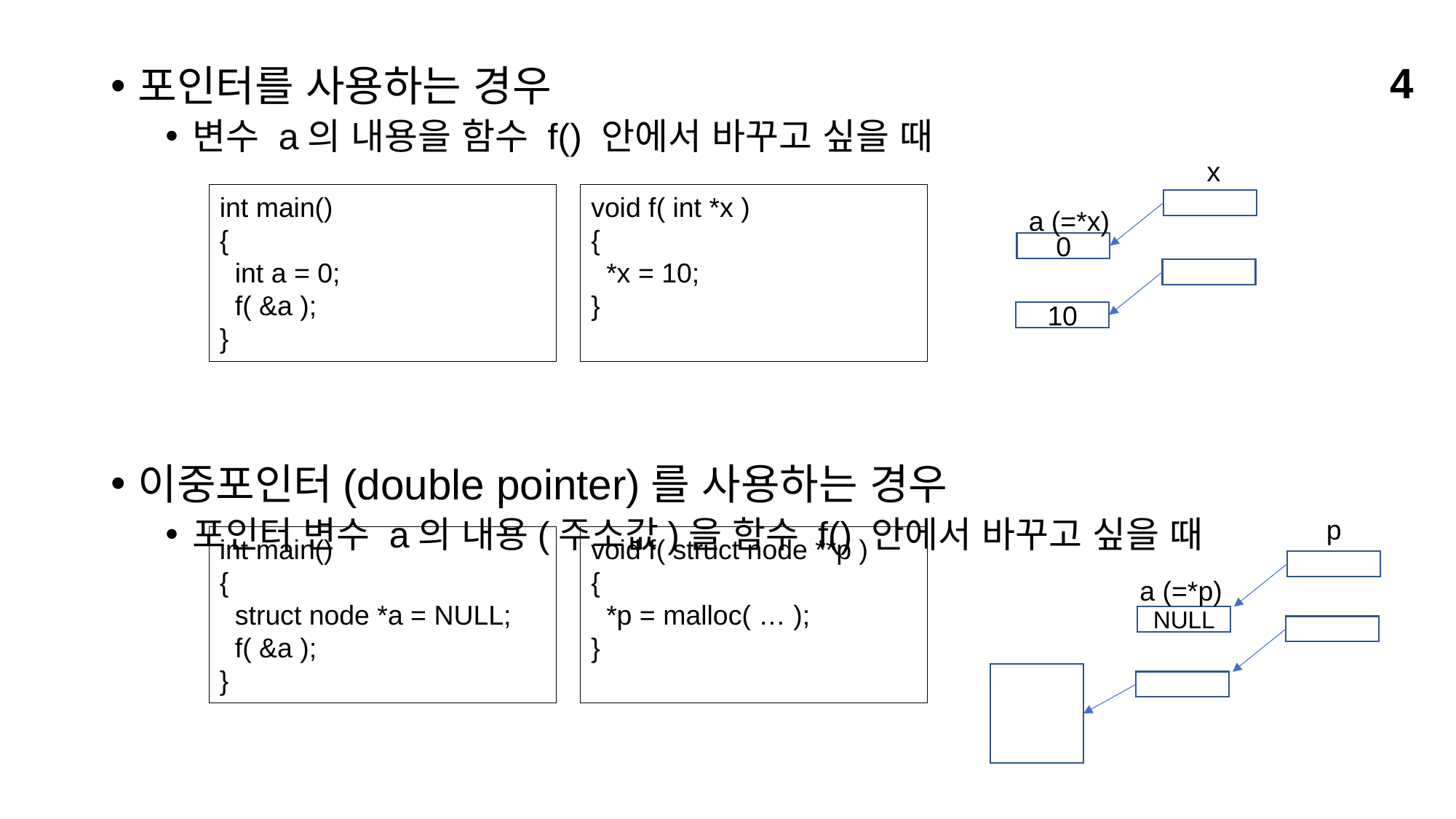

포인터를 사용하는 경우
변수 a의 내용을 함수 f() 안에서 바꾸고 싶을 때

이중포인터(double pointer)를 사용하는 경우
포인터 변수 a의 내용(주소값)을 함수 f() 안에서 바꾸고 싶을 때
4
x
int main()
{
  int a = 0;
  f( &a );
}
void f( int *x )
{
  *x = 10;
}

a (=*x)
0

10
p
int main()
{
  struct node *a = NULL;
  f( &a );
}
void f( struct node **p )
{
  *p = malloc( … );
}

a (=*p)
NULL